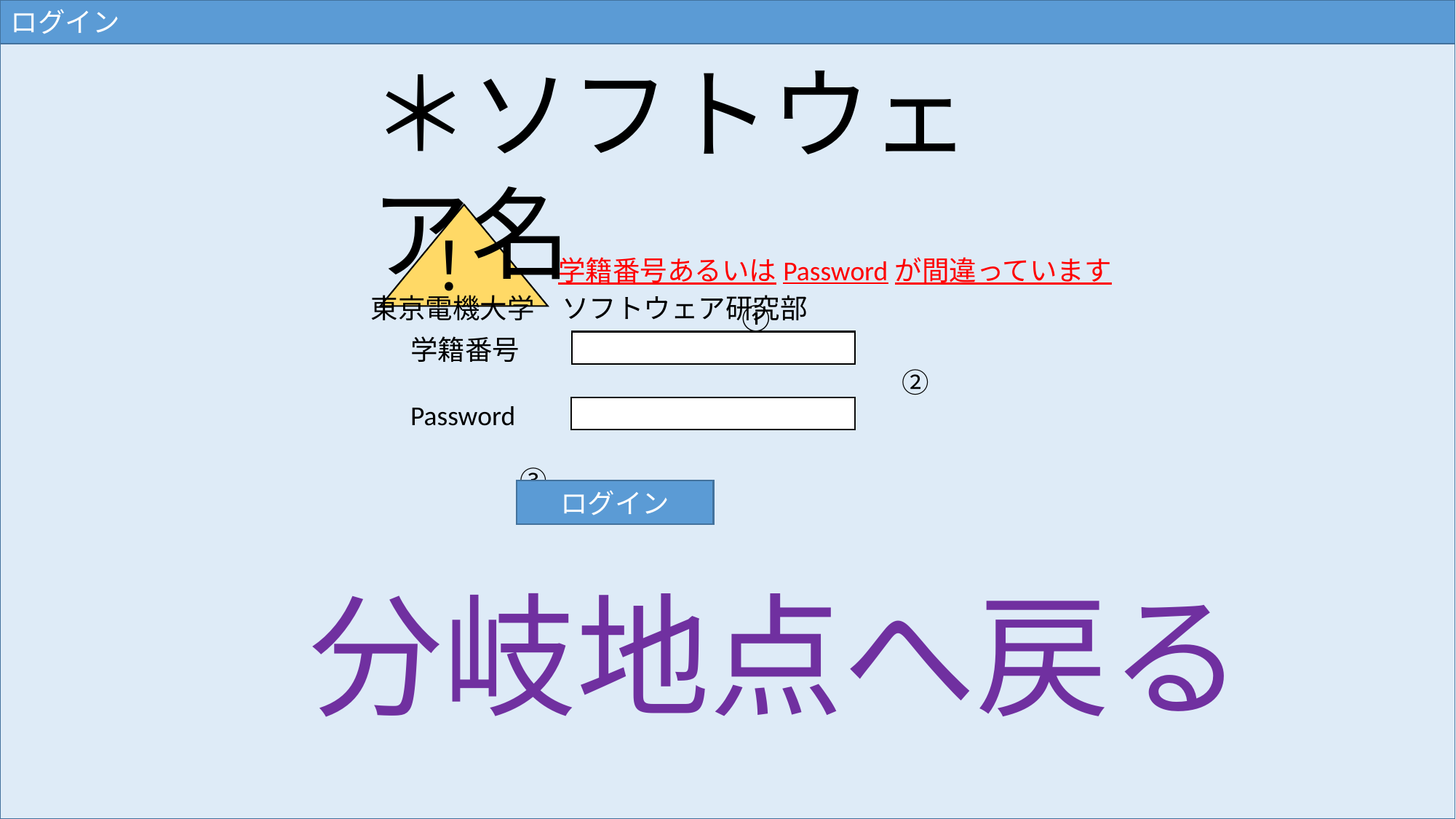

ログイン
#
＊ソフトウェア名
東京電機大学　ソフトウェア研究部
！

学籍番号あるいはPasswordが間違っています
			①
学籍番号
　　　　　　　　　　　　　　　　　　②
Password

　　　　③

ログイン
分岐地点へ戻る